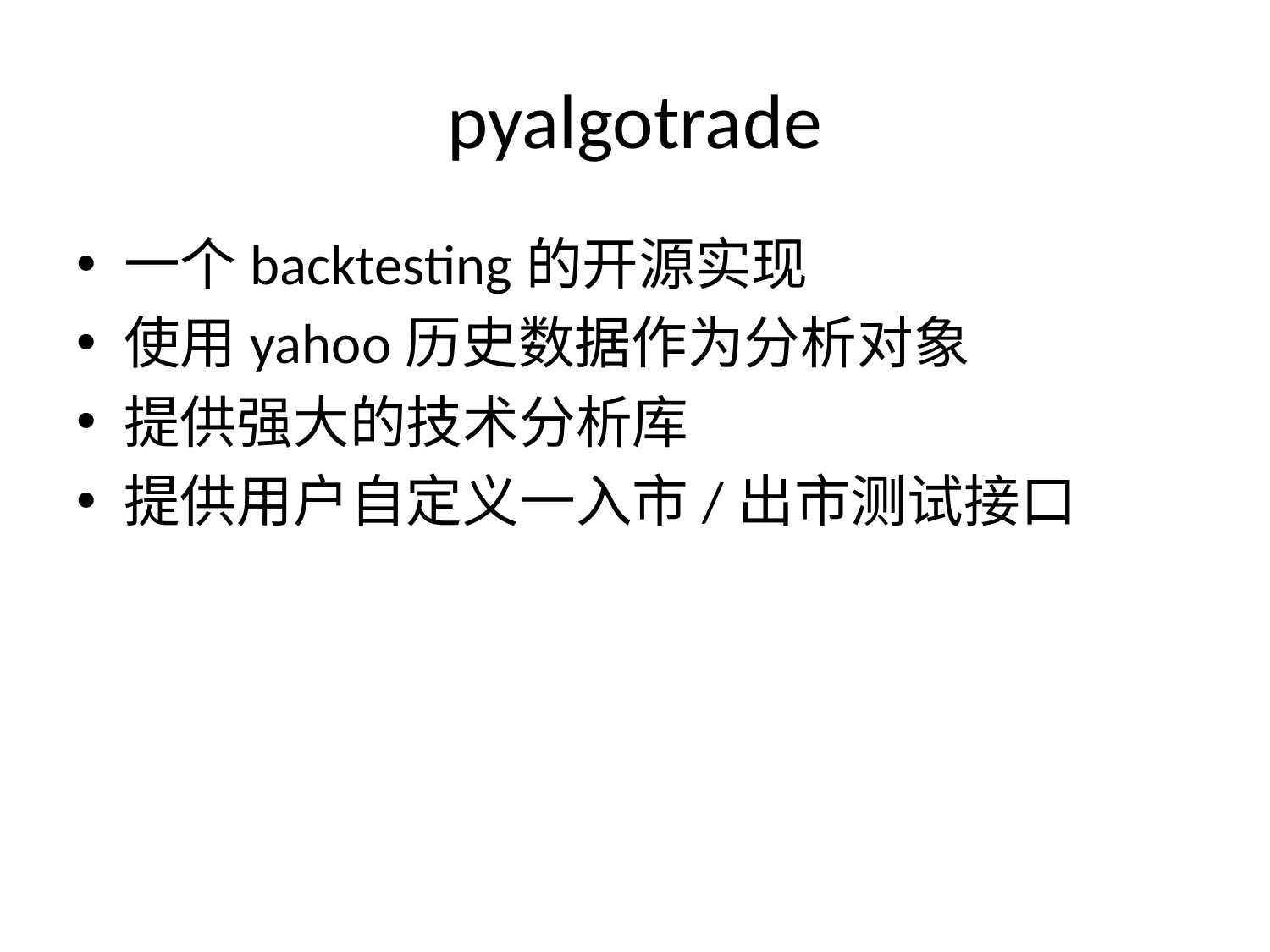

# pyalgotrade
一个backtesting的开源实现
使用yahoo历史数据作为分析对象
提供强大的技术分析库
提供用户自定义一入市/出市测试接口